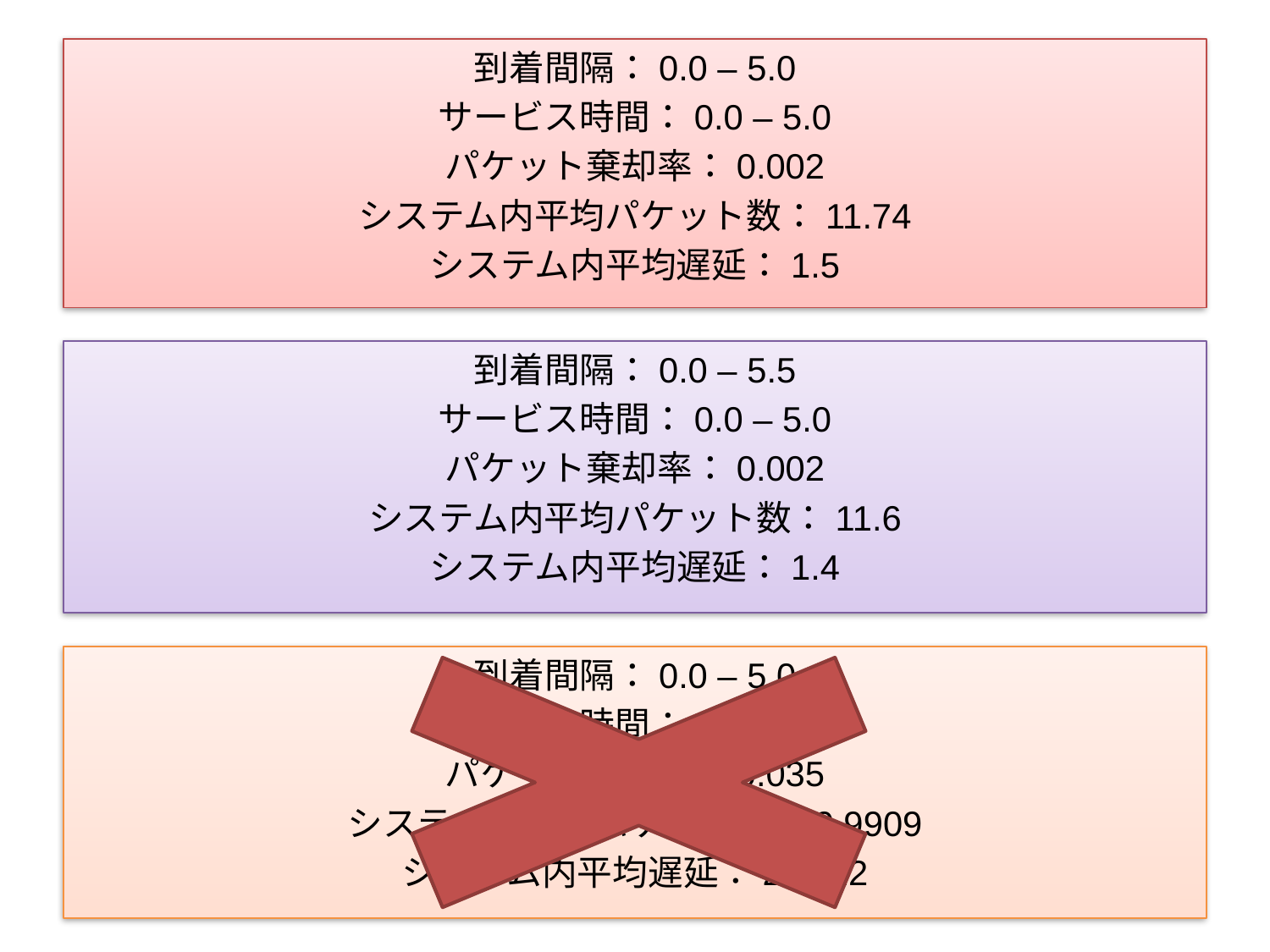

到着間隔：0.0 – 5.0
サービス時間：0.0 – 5.0
パケット棄却率：0.002
システム内平均パケット数：11.74
システム内平均遅延：1.5
到着間隔：0.0 – 5.5
サービス時間：0.0 – 5.0
パケット棄却率：0.002
システム内平均パケット数：11.6
システム内平均遅延：1.4

到着間隔：0.0 – 5.0
サービス時間：0.0 – 5.5
パケット棄却率：0.035
システム内平均パケット数：0.9909
システム内平均遅延：22.112